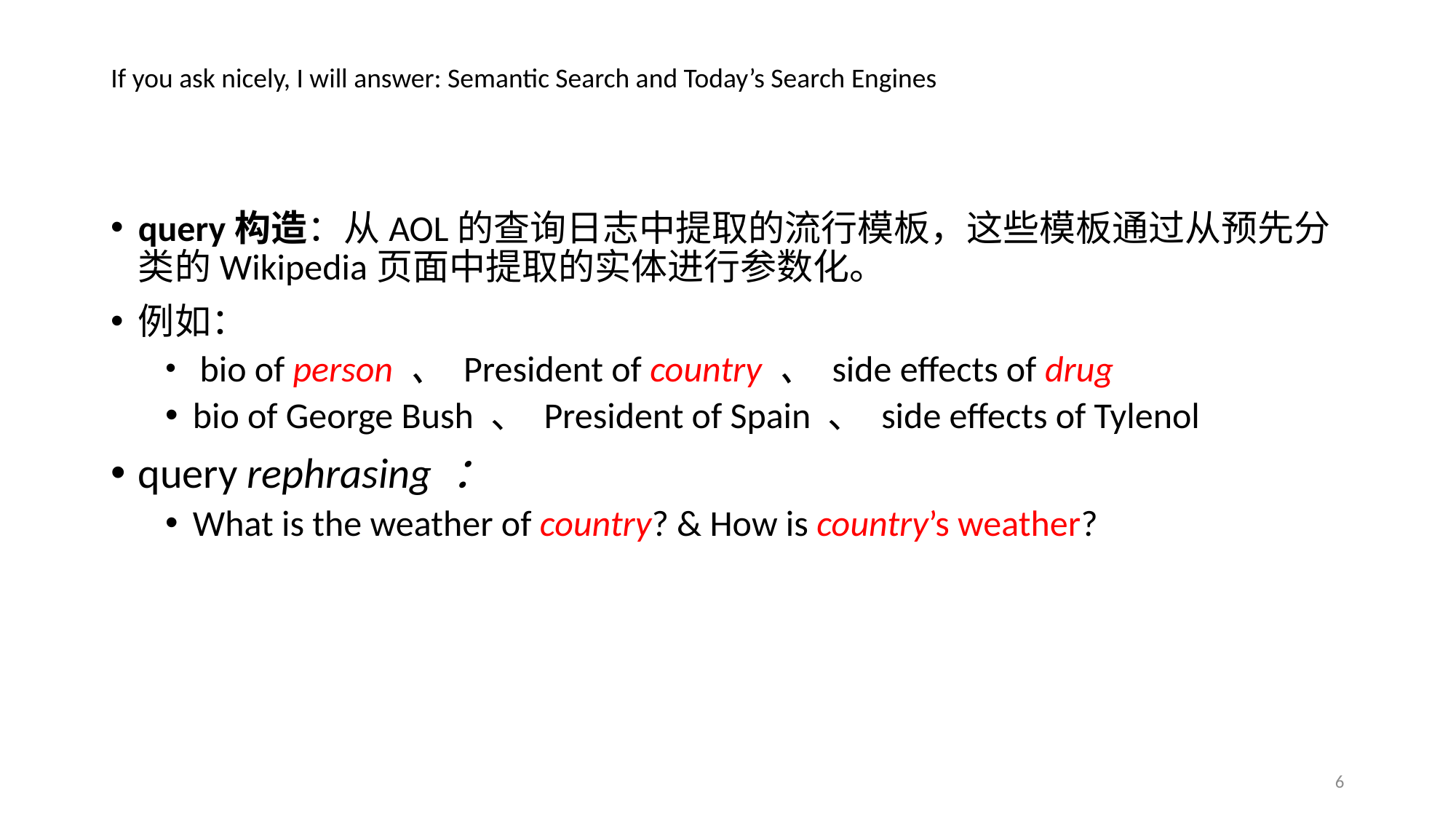

# If you ask nicely, I will answer: Semantic Search and Today’s Search Engines
query构造：从AOL的查询日志中提取的流行模板，这些模板通过从预先分类的Wikipedia页面中提取的实体进行参数化。
例如：
 bio of person 、 President of country 、 side effects of drug
bio of George Bush 、 President of Spain 、 side effects of Tylenol
query rephrasing ：
What is the weather of country? & How is country’s weather?

6